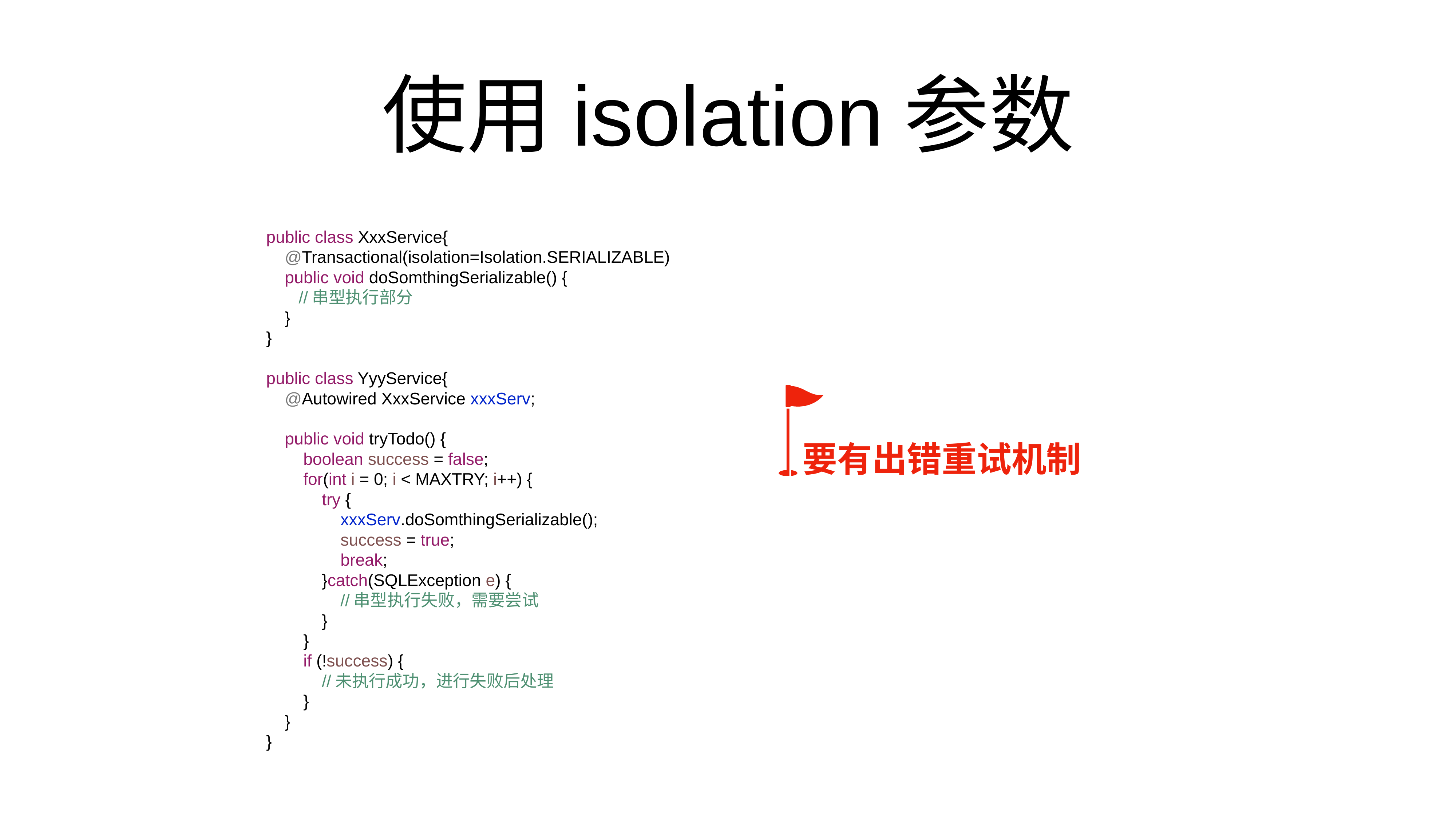

# 使用isolation参数
public class XxxService{
    @Transactional(isolation=Isolation.SERIALIZABLE)
    public void doSomthingSerializable() {
       //串型执行部分
    }
}

public class YyyService{
    @Autowired XxxService xxxServ;

    public void tryTodo() {
        boolean success = false;
        for(int i = 0; i < MAXTRY; i++) {
            try {
                xxxServ.doSomthingSerializable();
                success = true;
                break;
            }catch(SQLException e) {
                //串型执行失败，需要尝试
            }
        }
        if (!success) {
            //未执行成功，进行失败后处理
        }
    }
}

要有出错重试机制